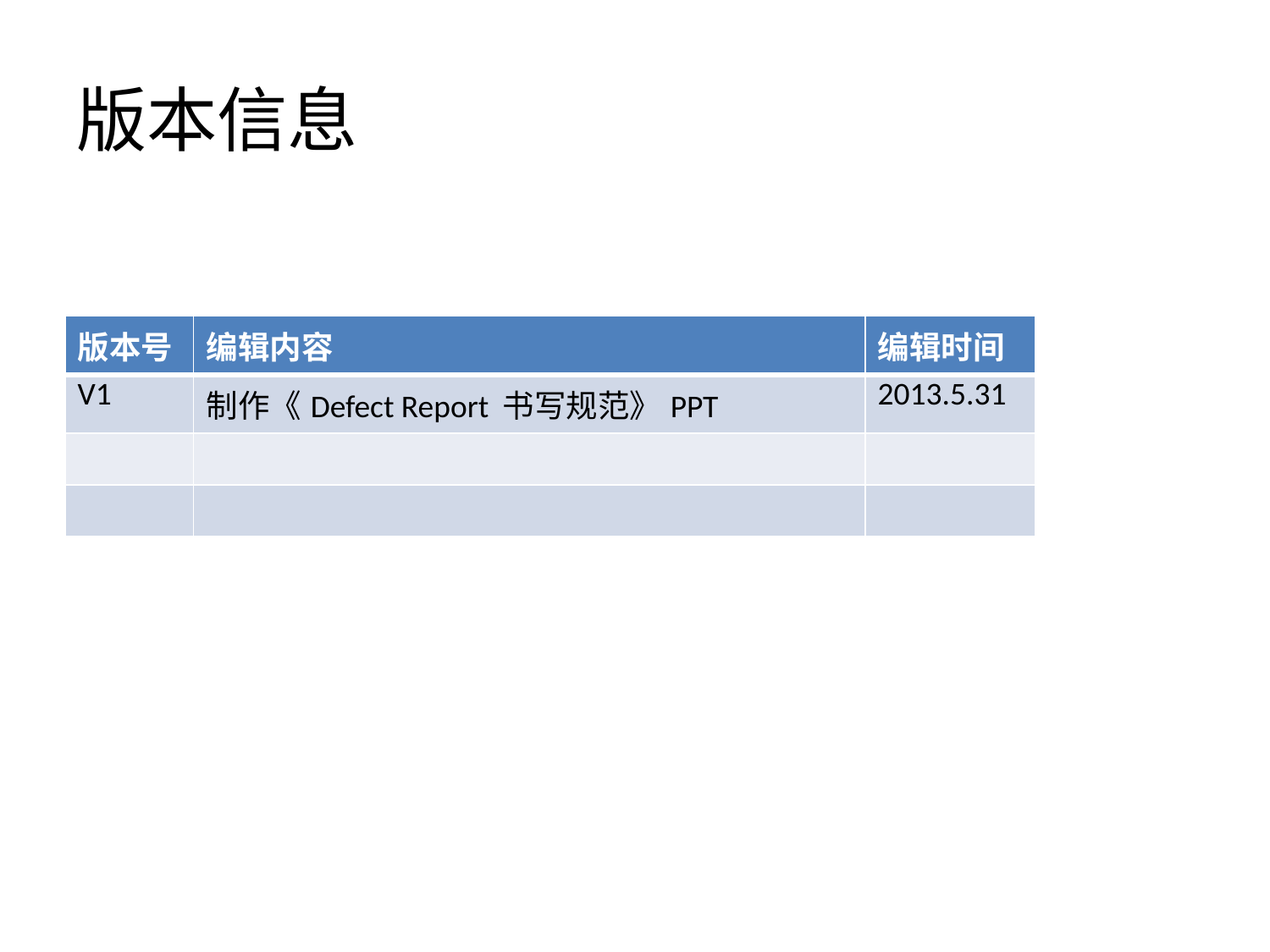

# 版本信息
| 版本号 | 编辑内容 | 编辑时间 |
| --- | --- | --- |
| V1 | 制作《Defect Report 书写规范》PPT | 2013.5.31 |
|  |  |  |
|  |  |  |